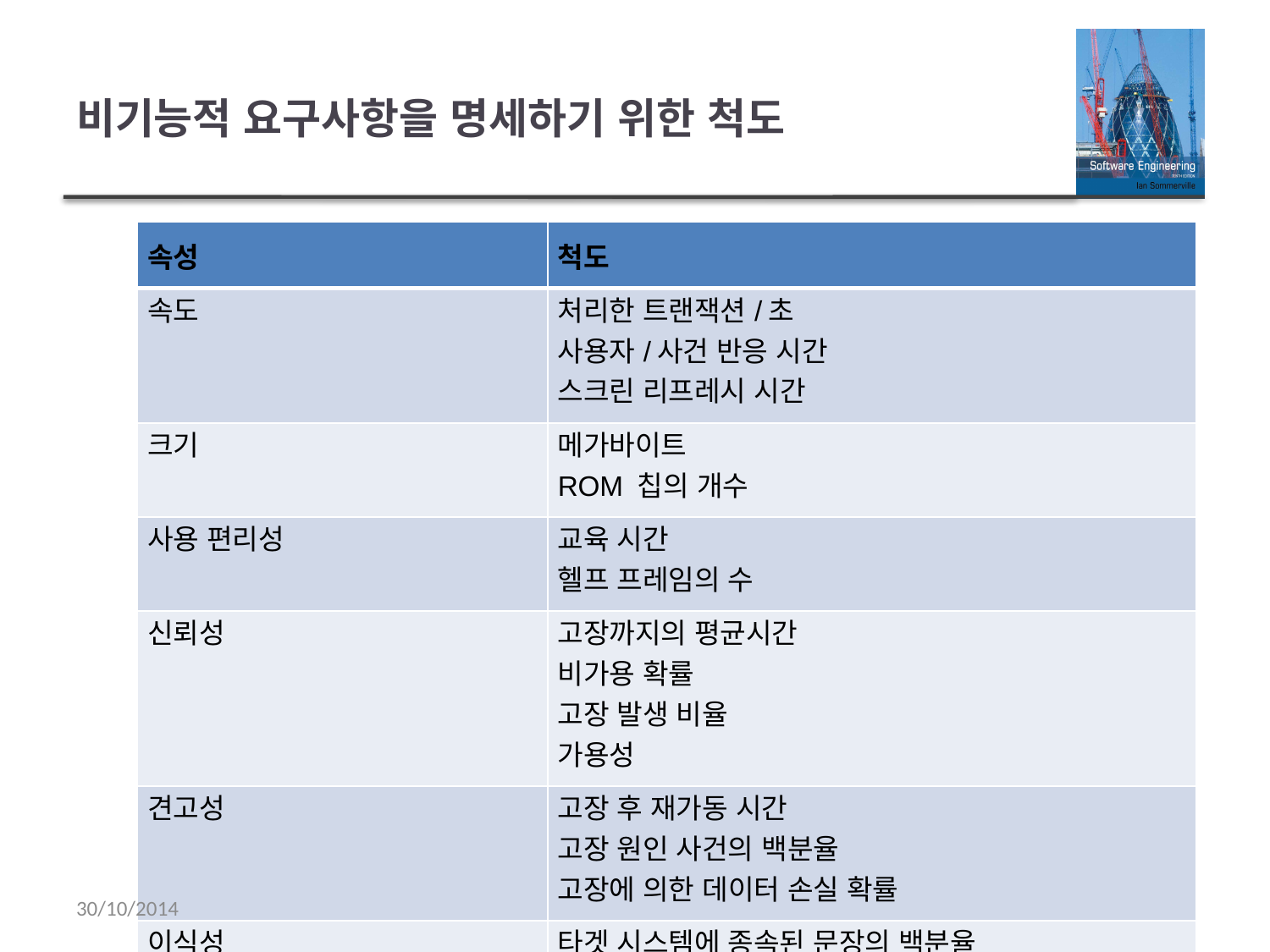

# 비기능적 요구사항을 명세하기 위한 척도
| 속성 | 척도 |
| --- | --- |
| 속도 | 처리한 트랜잭션/초 사용자/사건 반응 시간 스크린 리프레시 시간 |
| 크기 | 메가바이트 ROM 칩의 개수 |
| 사용 편리성 | 교육 시간 헬프 프레임의 수 |
| 신뢰성 | 고장까지의 평균시간 비가용 확률 고장 발생 비율 가용성 |
| 견고성 | 고장 후 재가동 시간 고장 원인 사건의 백분율 고장에 의한 데이터 손실 확률 |
| 이식성 | 타겟 시스템에 종속된 문장의 백분율 타겟 시스템의 수 |
30/10/2014
Chapter 4 요구공학
26